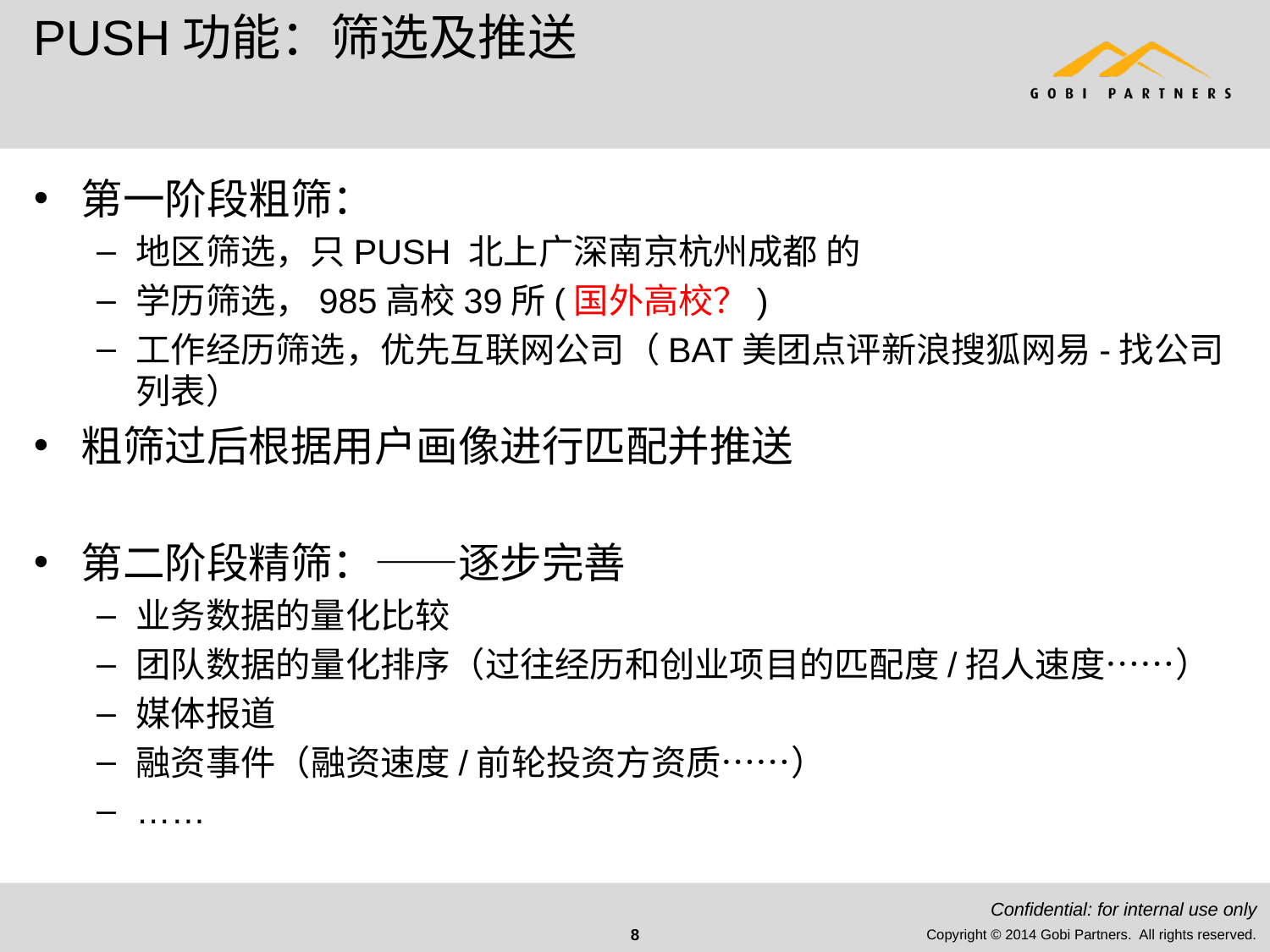

# PUSH功能：筛选及推送
第一阶段粗筛：
地区筛选，只PUSH 北上广深南京杭州成都 的
学历筛选，985高校39所(国外高校？)
工作经历筛选，优先互联网公司（BAT美团点评新浪搜狐网易-找公司列表）
粗筛过后根据用户画像进行匹配并推送

第二阶段精筛：——逐步完善
业务数据的量化比较
团队数据的量化排序（过往经历和创业项目的匹配度/招人速度……）
媒体报道
融资事件（融资速度/前轮投资方资质……）
……